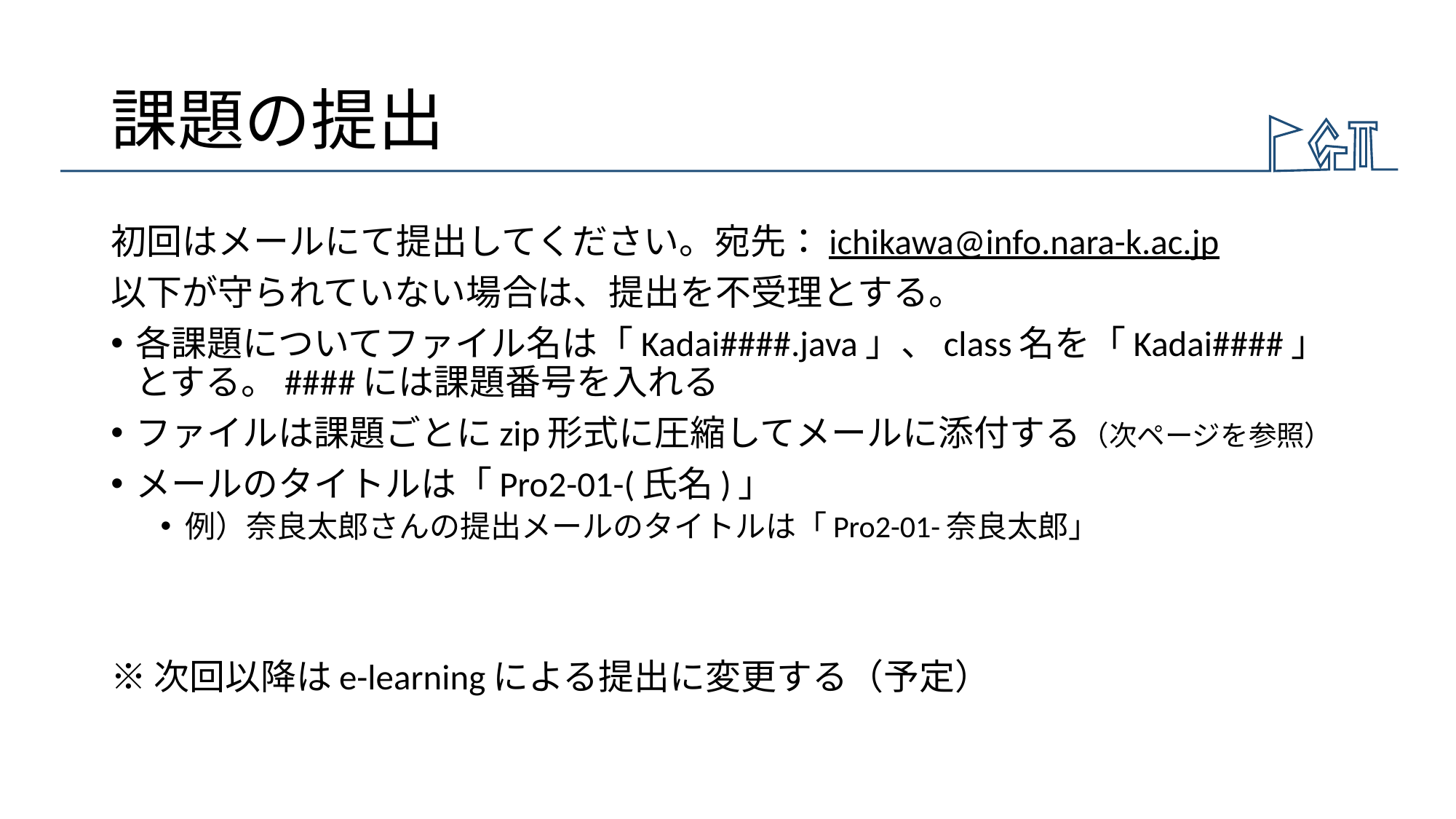

# 課題の提出
初回はメールにて提出してください。宛先：ichikawa@info.nara-k.ac.jp
以下が守られていない場合は、提出を不受理とする。
各課題についてファイル名は「Kadai####.java」、class名を「Kadai####」とする。####には課題番号を入れる
ファイルは課題ごとにzip形式に圧縮してメールに添付する（次ページを参照）
メールのタイトルは「Pro2-01-(氏名)」
例）奈良太郎さんの提出メールのタイトルは「Pro2-01-奈良太郎」

※次回以降はe-learningによる提出に変更する（予定）